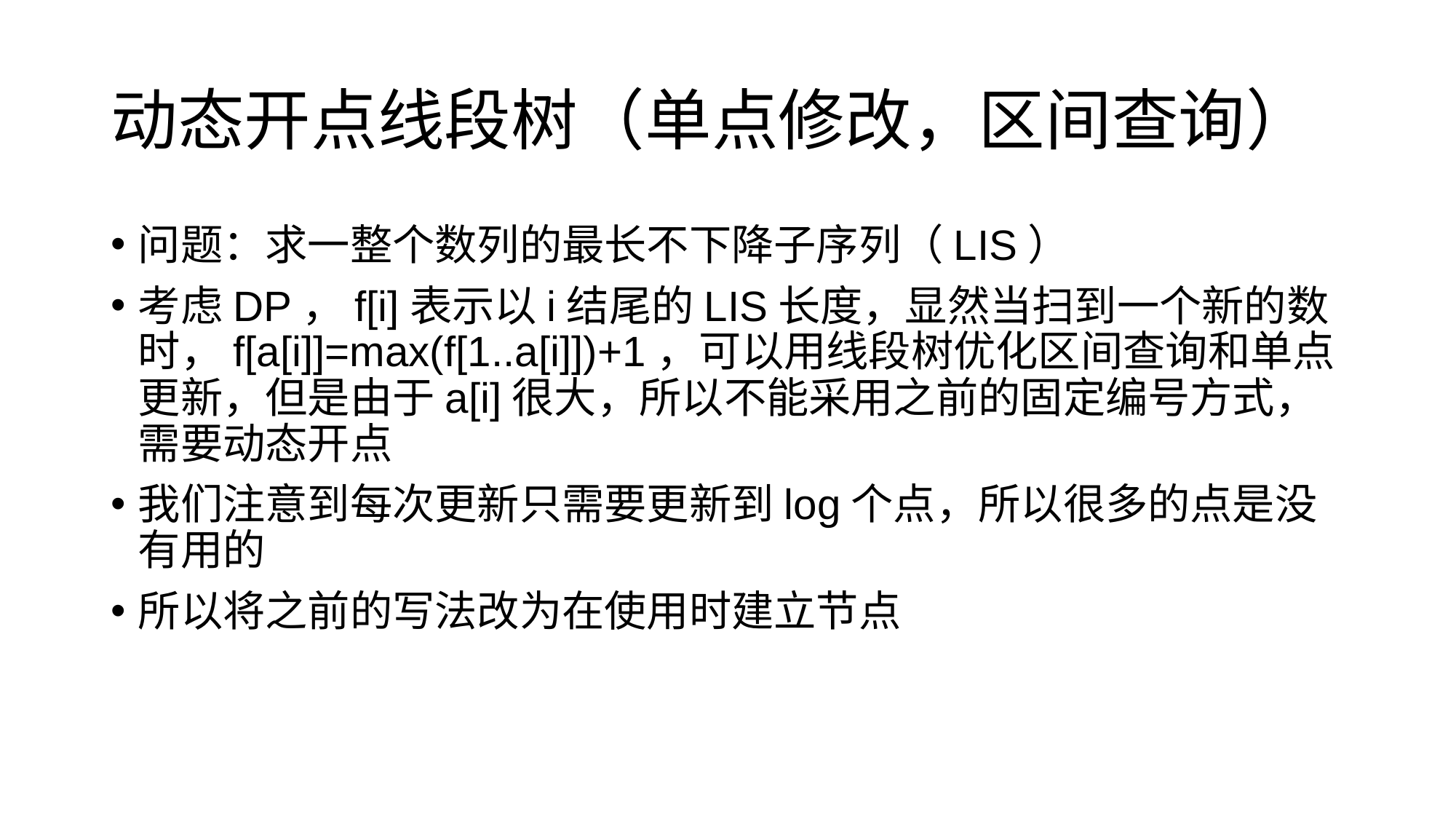

# 动态开点线段树（单点修改，区间查询）
问题：求一整个数列的最长不下降子序列（LIS）
考虑DP，f[i]表示以i结尾的LIS长度，显然当扫到一个新的数时，f[a[i]]=max(f[1..a[i]])+1，可以用线段树优化区间查询和单点更新，但是由于a[i]很大，所以不能采用之前的固定编号方式，需要动态开点
我们注意到每次更新只需要更新到log个点，所以很多的点是没有用的
所以将之前的写法改为在使用时建立节点